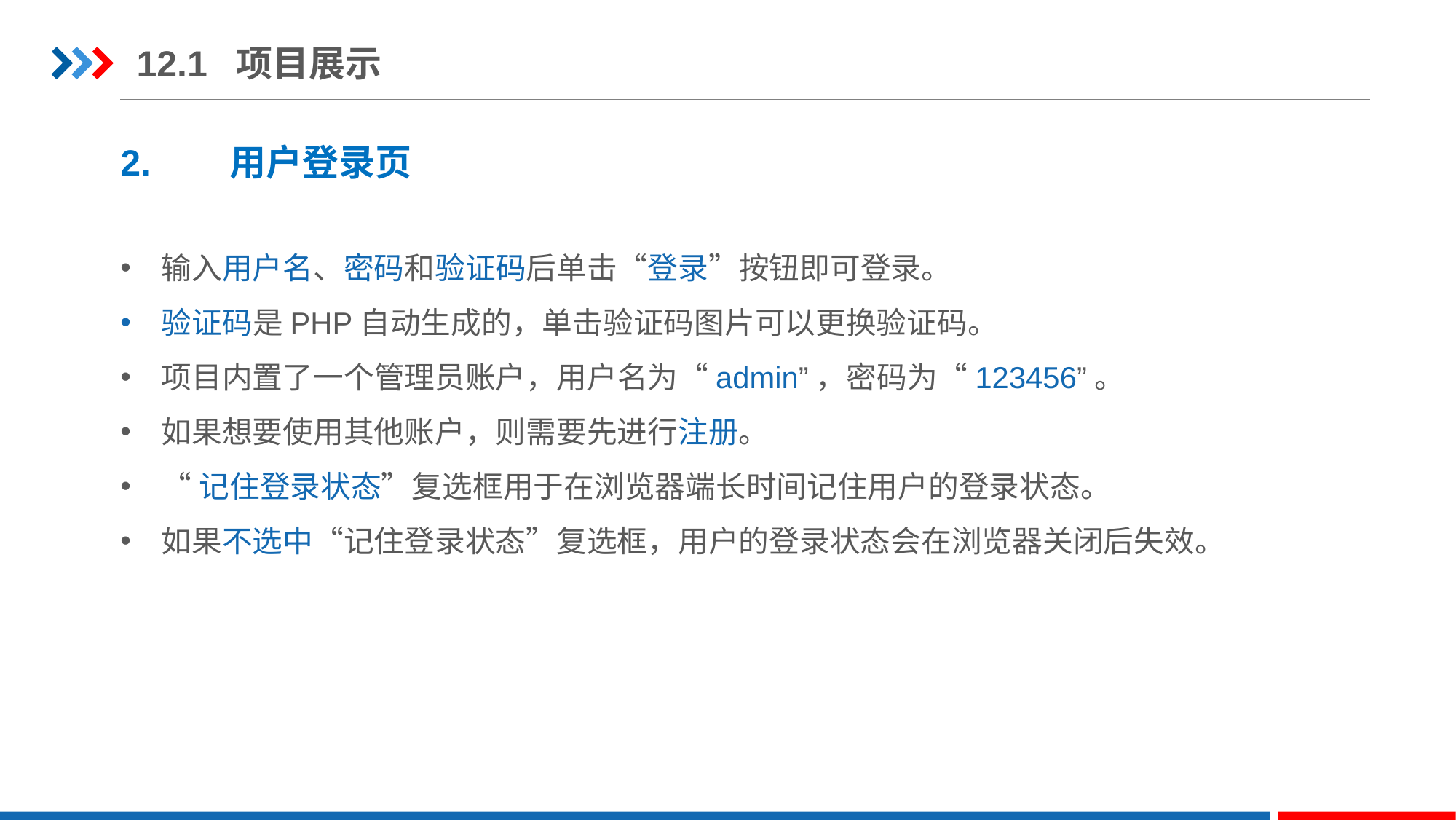

12.1  项目展示
2.	用户登录页
输入用户名、密码和验证码后单击“登录”按钮即可登录。
验证码是PHP自动生成的，单击验证码图片可以更换验证码。
项目内置了一个管理员账户，用户名为“admin”，密码为“123456”。
如果想要使用其他账户，则需要先进行注册。
“记住登录状态”复选框用于在浏览器端长时间记住用户的登录状态。
如果不选中“记住登录状态”复选框，用户的登录状态会在浏览器关闭后失效。